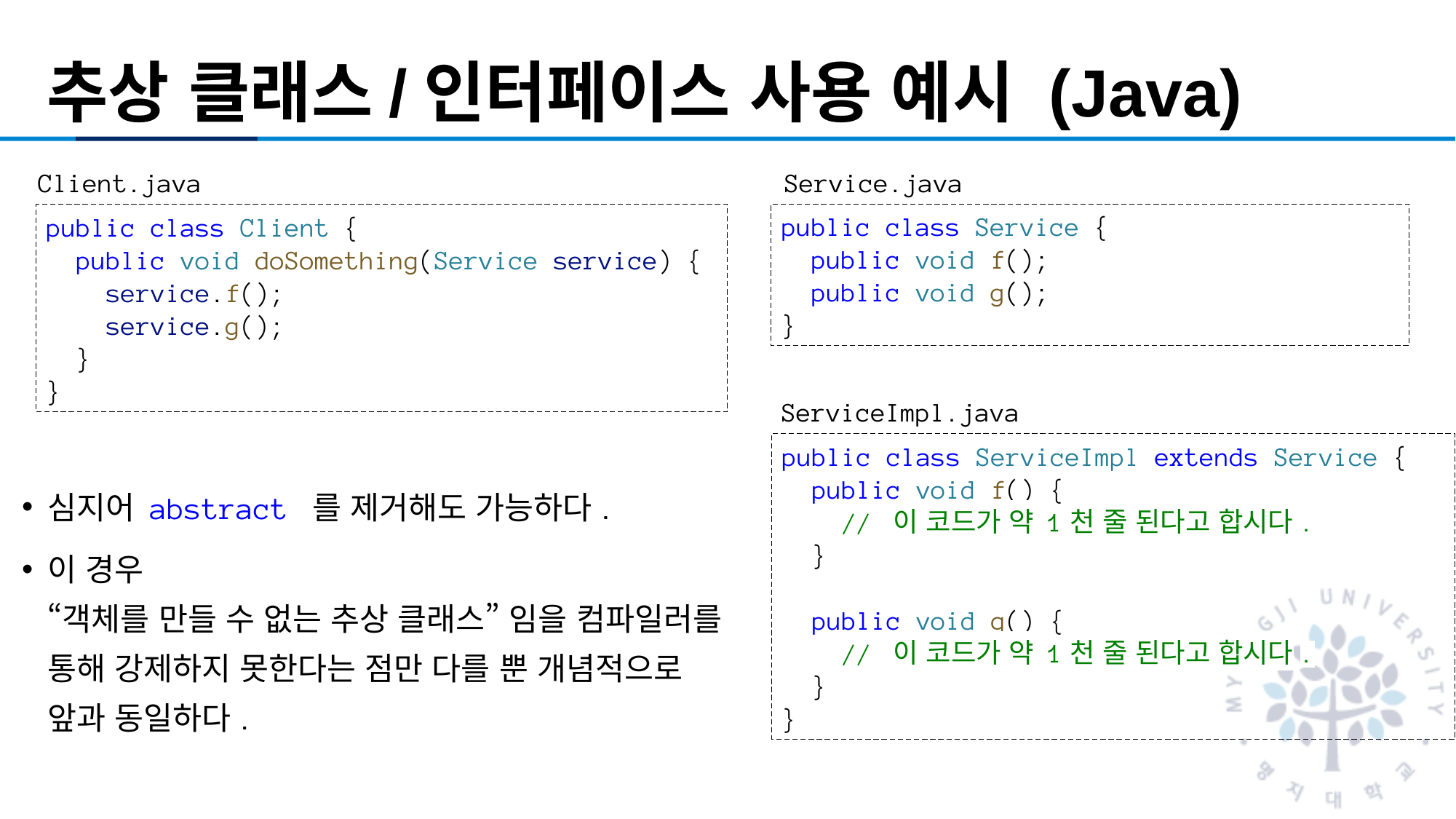

# 추상 클래스/인터페이스 사용 예시 (Java)
Client.java
Service.java
public class Service {
  public void f();
  public void g();
}
public class Client {
  public void doSomething(Service service) {
    service.f();
    service.g();
  }
}
ServiceImpl.java
public class ServiceImpl extends Service {
  public void f() {
    // 이 코드가 약 1천 줄 된다고 합시다.
  }
  public void g() {
    // 이 코드가 약 1천 줄 된다고 합시다.
  }
}
심지어 abstract 를 제거해도 가능하다.
이 경우
“객체를 만들 수 없는 추상 클래스” 임을 컴파일러를 통해 강제하지 못한다는 점만 다를 뿐 개념적으로 앞과 동일하다.